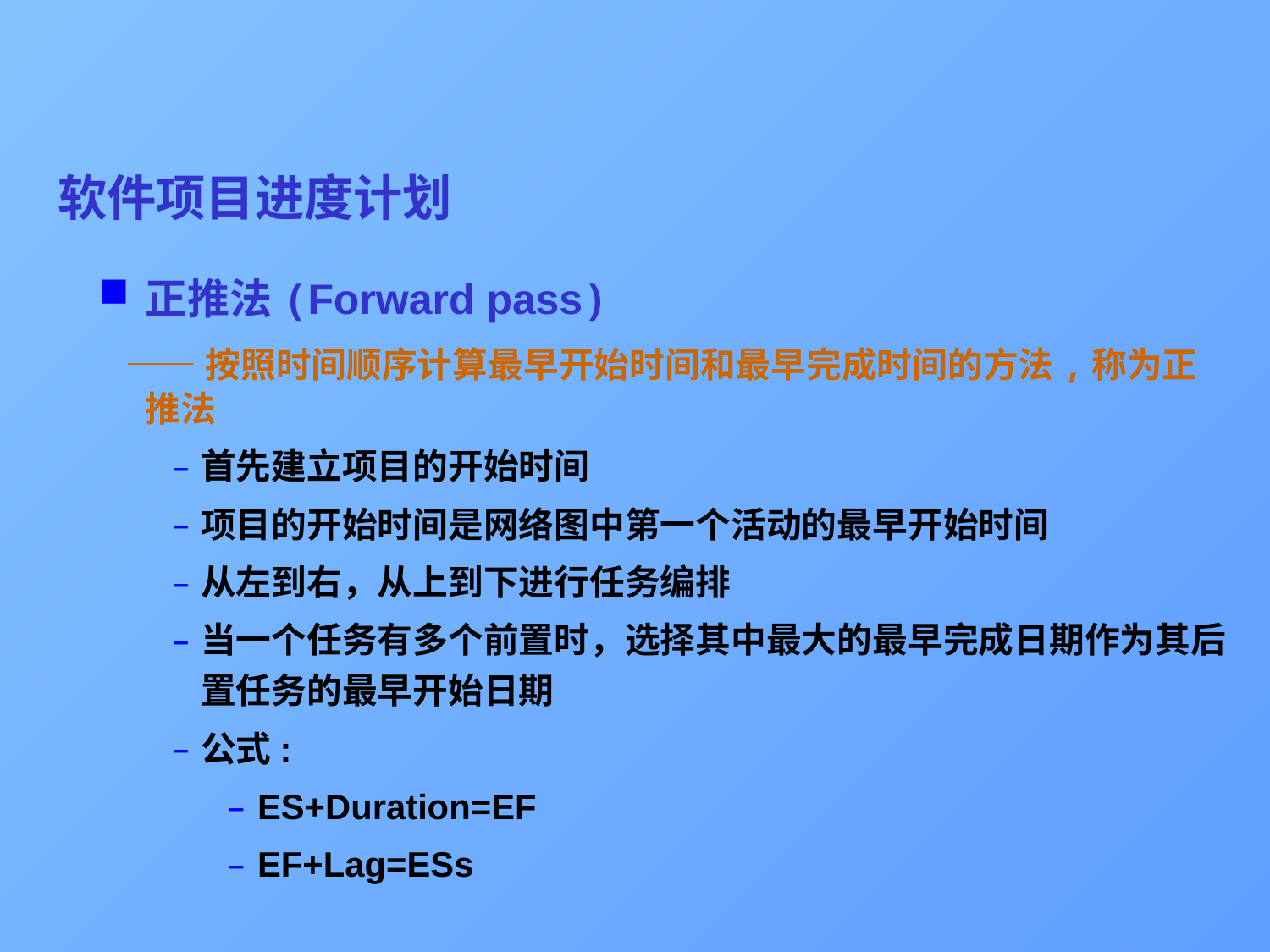

# 软件项目进度计划
正推法(Forward pass)
   ——按照时间顺序计算最早开始时间和最早完成时间的方法,称为正推法
首先建立项目的开始时间
项目的开始时间是网络图中第一个活动的最早开始时间
从左到右，从上到下进行任务编排
当一个任务有多个前置时，选择其中最大的最早完成日期作为其后置任务的最早开始日期
公式:
ES+Duration=EF
EF+Lag=ESs